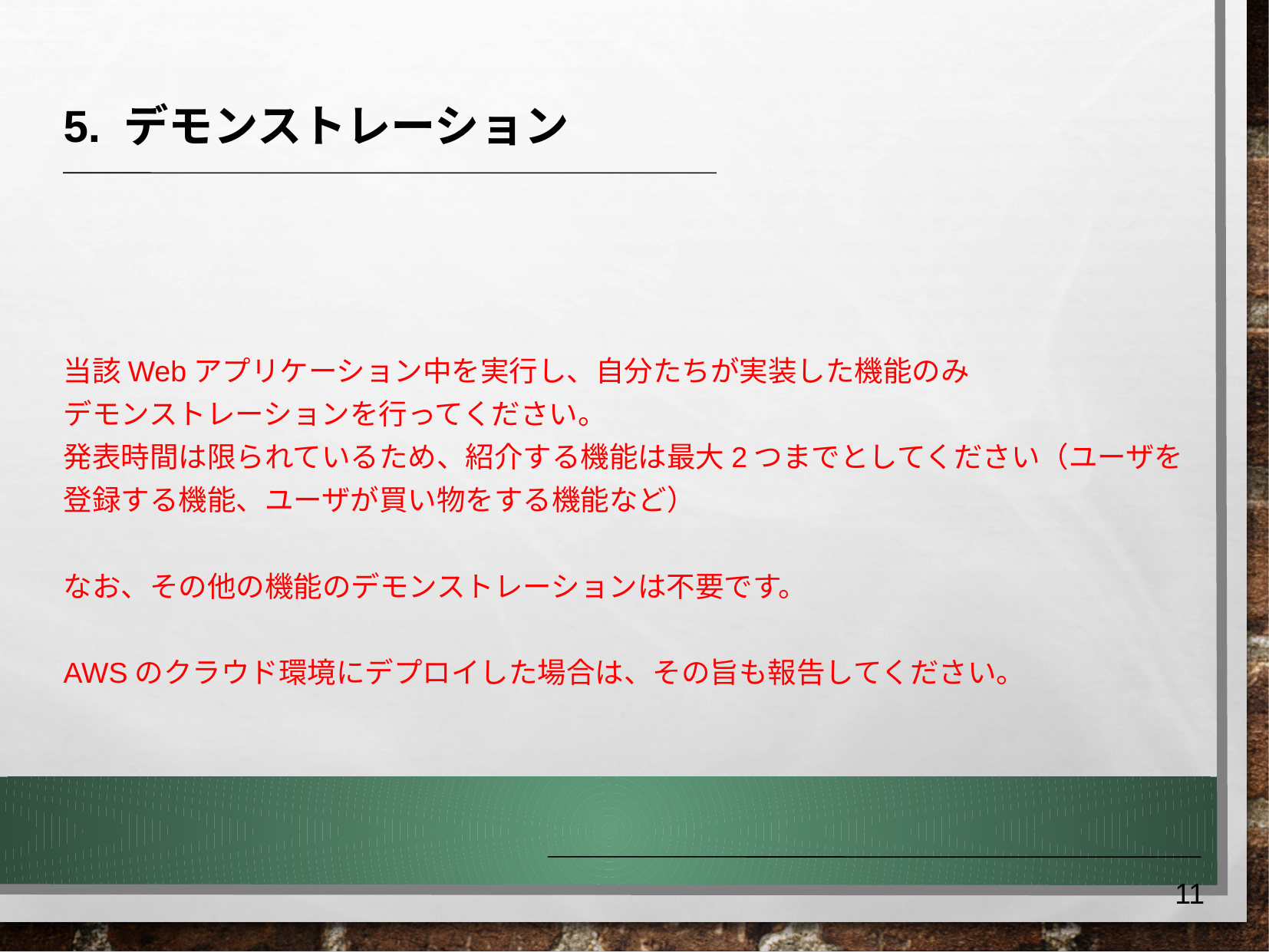

5. デモンストレーション

当該Webアプリケーション中を実行し、自分たちが実装した機能のみ
デモンストレーションを行ってください。
発表時間は限られているため、紹介する機能は最大2つまでとしてください（ユーザを登録する機能、ユーザが買い物をする機能など）

なお、その他の機能のデモンストレーションは不要です。

AWSのクラウド環境にデプロイした場合は、その旨も報告してください。

11